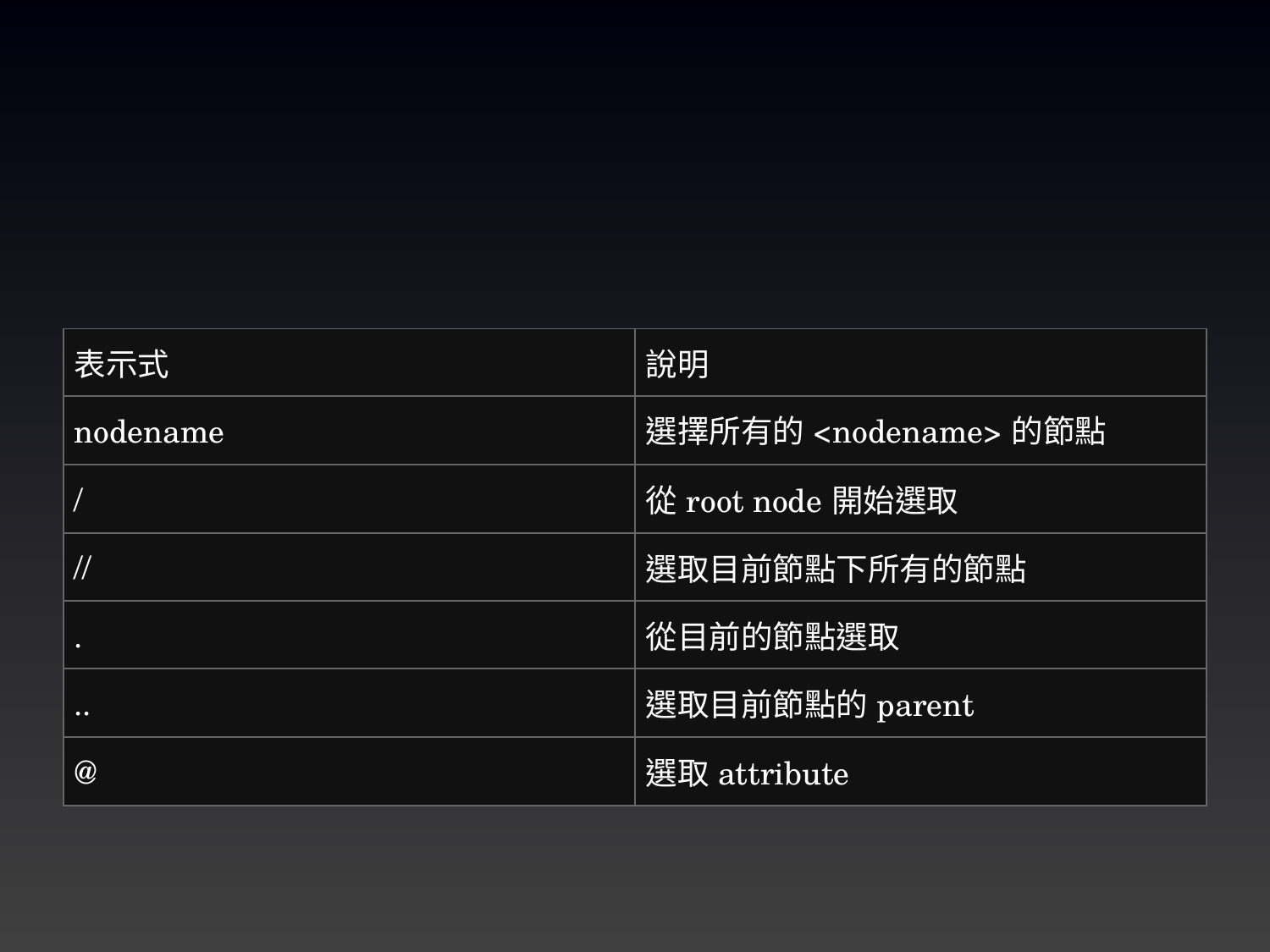

| 表示式 | 說明 |
| --- | --- |
| nodename | 選擇所有的<nodename>的節點 |
| / | 從root node開始選取 |
| // | 選取目前節點下所有的節點 |
| . | 從目前的節點選取 |
| .. | 選取目前節點的parent |
| @ | 選取attribute |